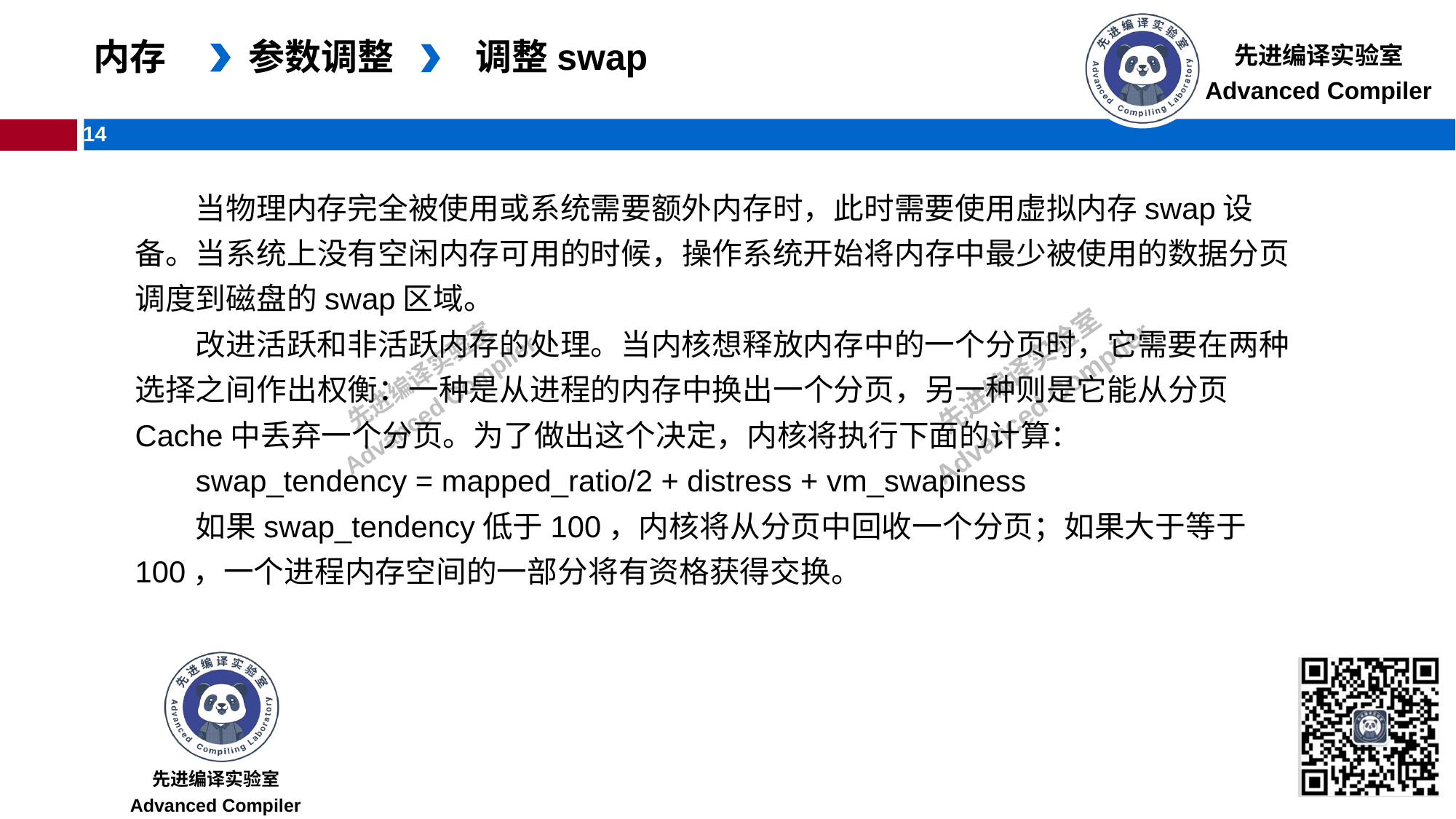

内存
参数调整
调整swap

当物理内存完全被使用或系统需要额外内存时，此时需要使用虚拟内存swap设备。当系统上没有空闲内存可用的时候，操作系统开始将内存中最少被使用的数据分页调度到磁盘的swap区域。
改进活跃和非活跃内存的处理。当内核想释放内存中的一个分页时，它需要在两种选择之间作出权衡：一种是从进程的内存中换出一个分页，另一种则是它能从分页Cache中丢弃一个分页。为了做出这个决定，内核将执行下面的计算：
swap_tendency = mapped_ratio/2 + distress + vm_swapiness
如果swap_tendency低于100，内核将从分页中回收一个分页；如果大于等于100，一个进程内存空间的一部分将有资格获得交换。